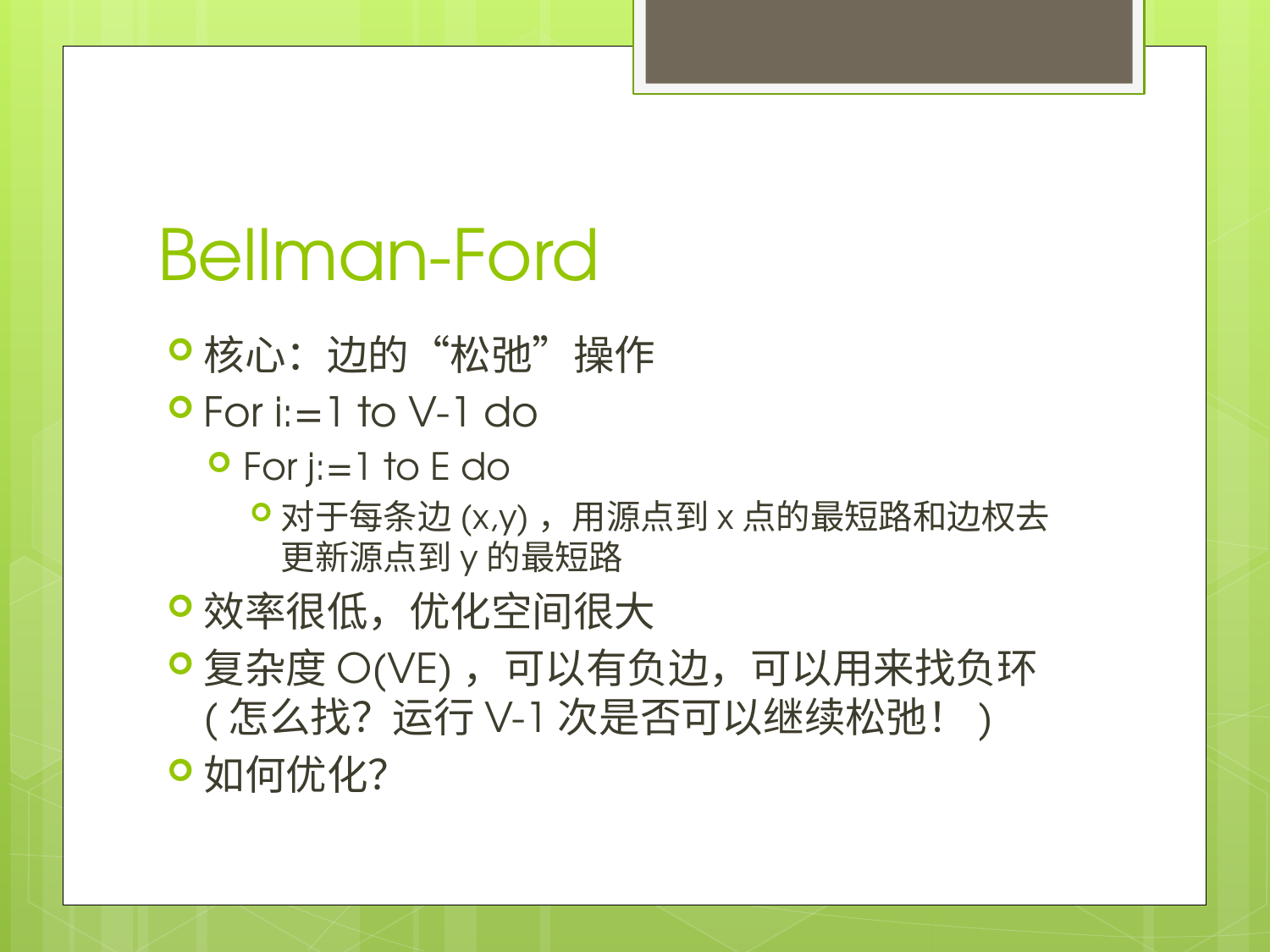

# Bellman-Ford
核心：边的“松弛”操作
For i:=1 to V-1 do
For j:=1 to E do
对于每条边(x,y)，用源点到x点的最短路和边权去更新源点到y的最短路
效率很低，优化空间很大
复杂度O(VE)，可以有负边，可以用来找负环(怎么找？运行V-1次是否可以继续松弛！)
如何优化？